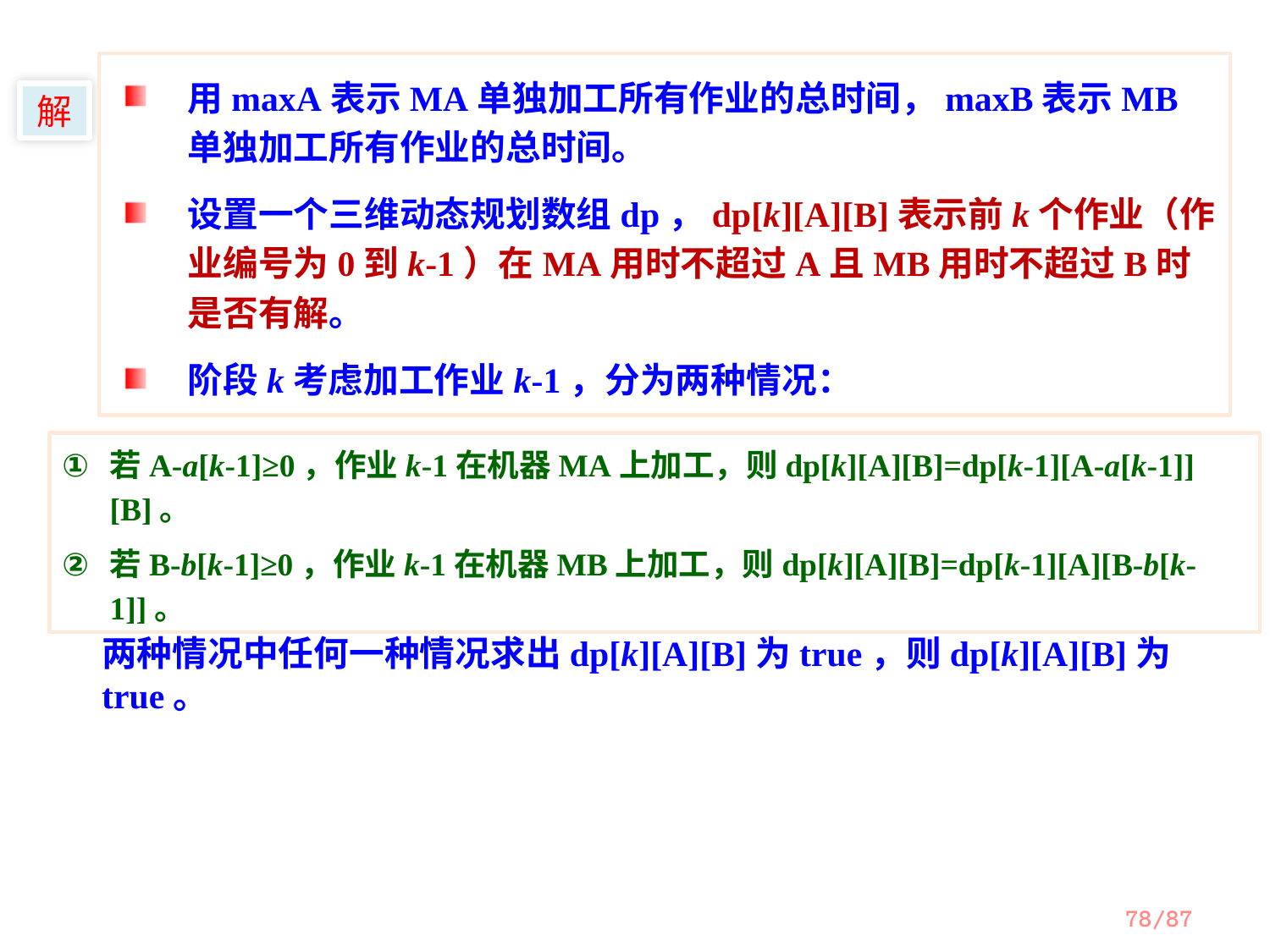

用maxA表示MA单独加工所有作业的总时间，maxB表示MB单独加工所有作业的总时间。
设置一个三维动态规划数组dp，dp[k][A][B]表示前k个作业（作业编号为0到k-1）在MA用时不超过A且MB用时不超过B时是否有解。
阶段k考虑加工作业k-1，分为两种情况：
解
若A-a[k-1]≥0，作业k-1在机器MA上加工，则dp[k][A][B]=dp[k-1][A-a[k-1]][B]。
若B-b[k-1]≥0，作业k-1在机器MB上加工，则dp[k][A][B]=dp[k-1][A][B-b[k-1]]。
两种情况中任何一种情况求出dp[k][A][B]为true，则dp[k][A][B]为true。
78/87